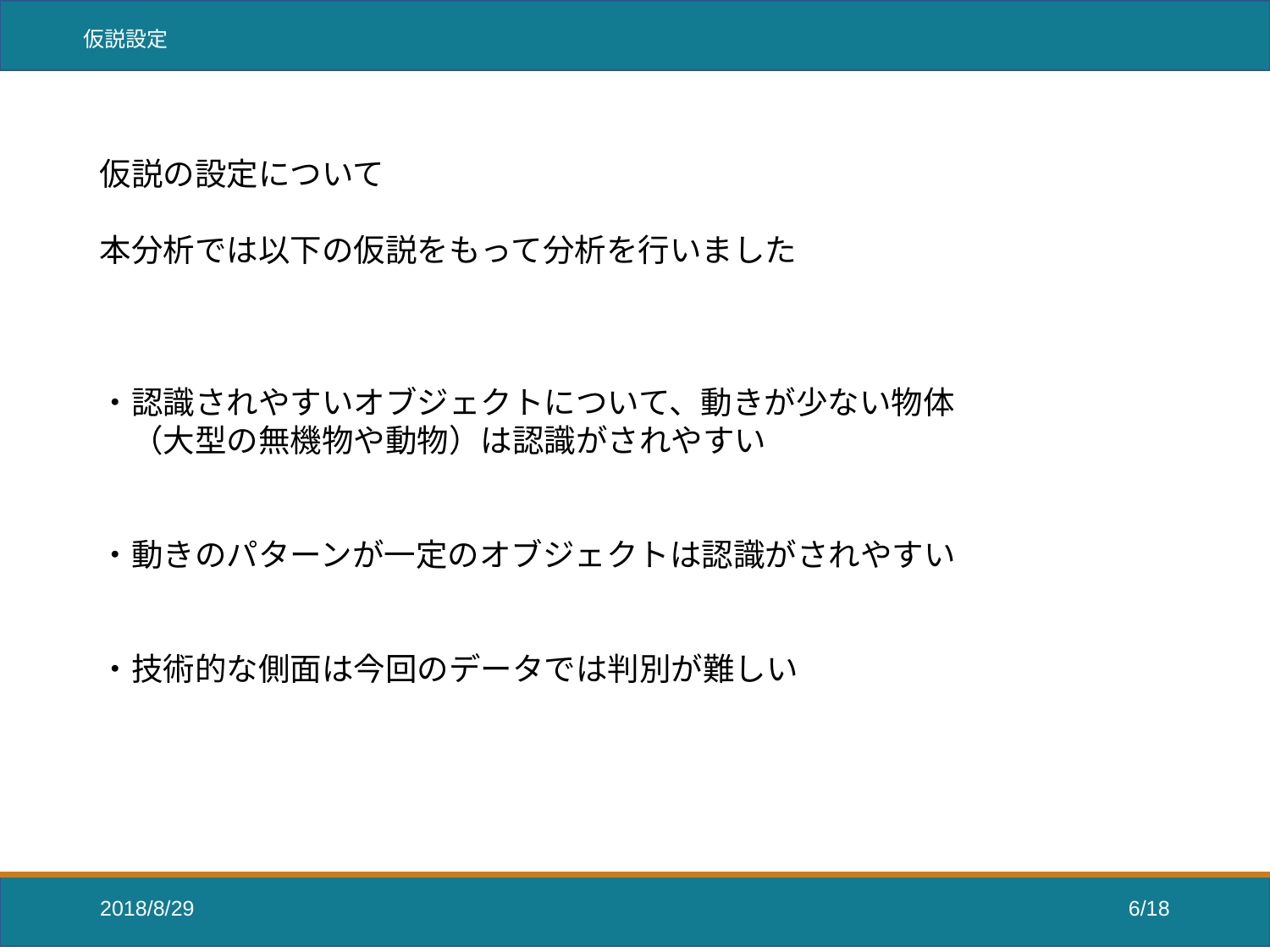

仮説設定
仮説の設定について

本分析では以下の仮説をもって分析を行いました

・認識されやすいオブジェクトについて、動きが少ない物体
　（大型の無機物や動物）は認識がされやすい

・動きのパターンが一定のオブジェクトは認識がされやすい

・技術的な側面は今回のデータでは判別が難しい
2018/8/29
6/18